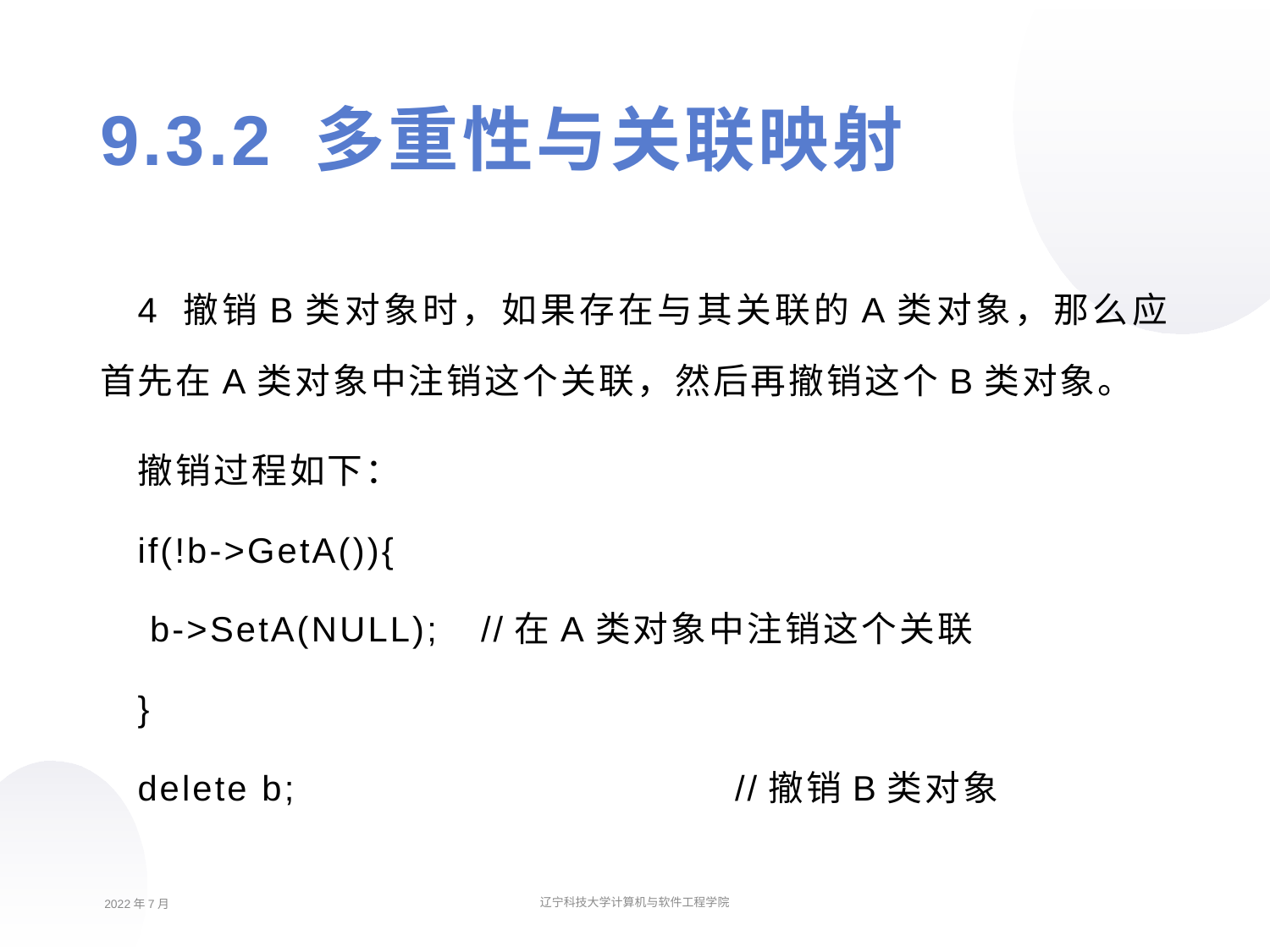

9.3.2 多重性与关联映射
4 撤销B类对象时，如果存在与其关联的A类对象，那么应首先在A类对象中注销这个关联，然后再撤销这个B类对象。
撤销过程如下：
if(!b->GetA()){
 b->SetA(NULL); 	//在A类对象中注销这个关联
}
delete b; 				//撤销B类对象

2022年7月
辽宁科技大学计算机与软件工程学院
53